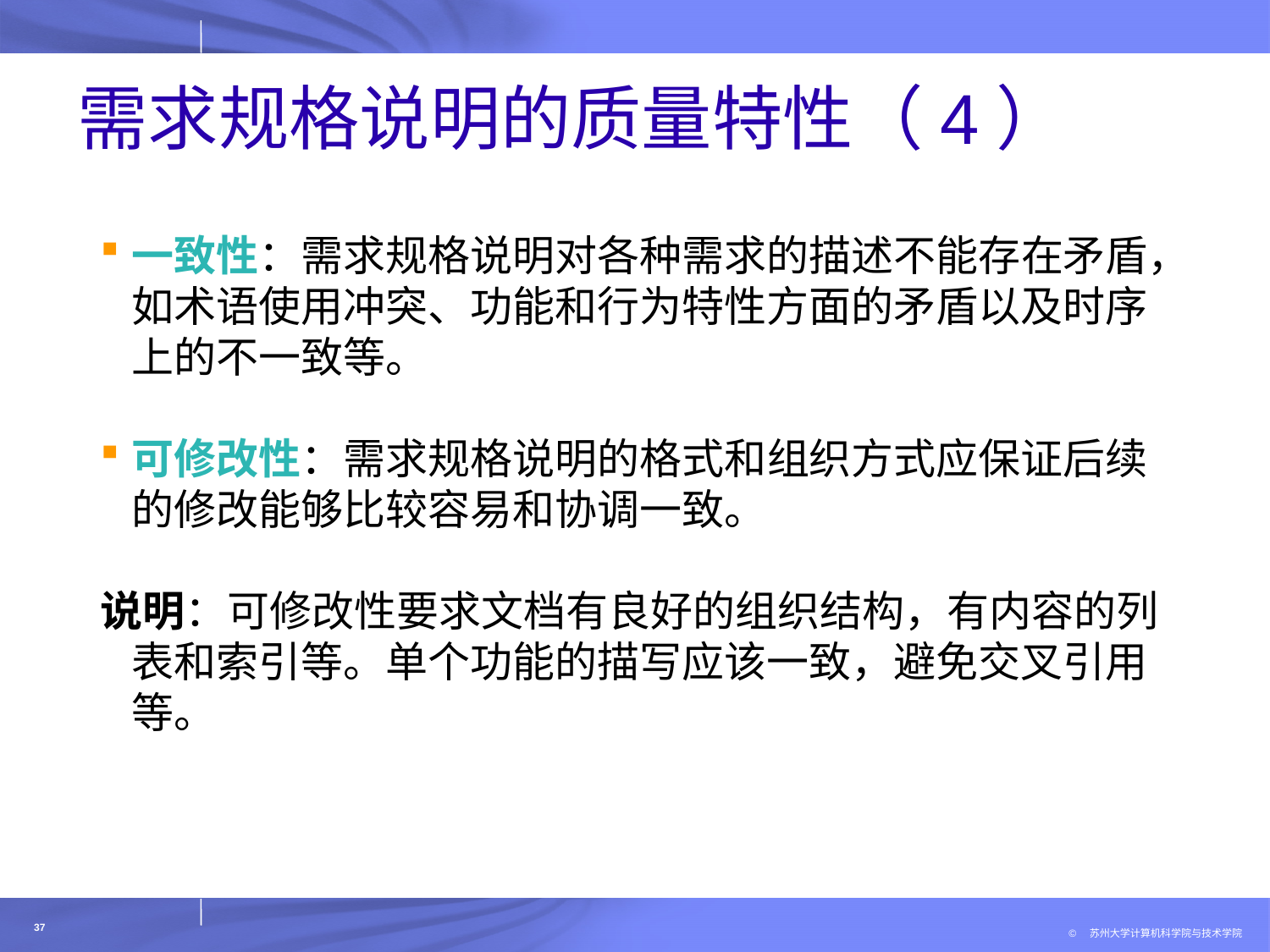

# 需求规格说明的质量特性（4）
一致性：需求规格说明对各种需求的描述不能存在矛盾，如术语使用冲突、功能和行为特性方面的矛盾以及时序上的不一致等。

可修改性：需求规格说明的格式和组织方式应保证后续的修改能够比较容易和协调一致。

说明：可修改性要求文档有良好的组织结构，有内容的列表和索引等。单个功能的描写应该一致，避免交叉引用等。

37